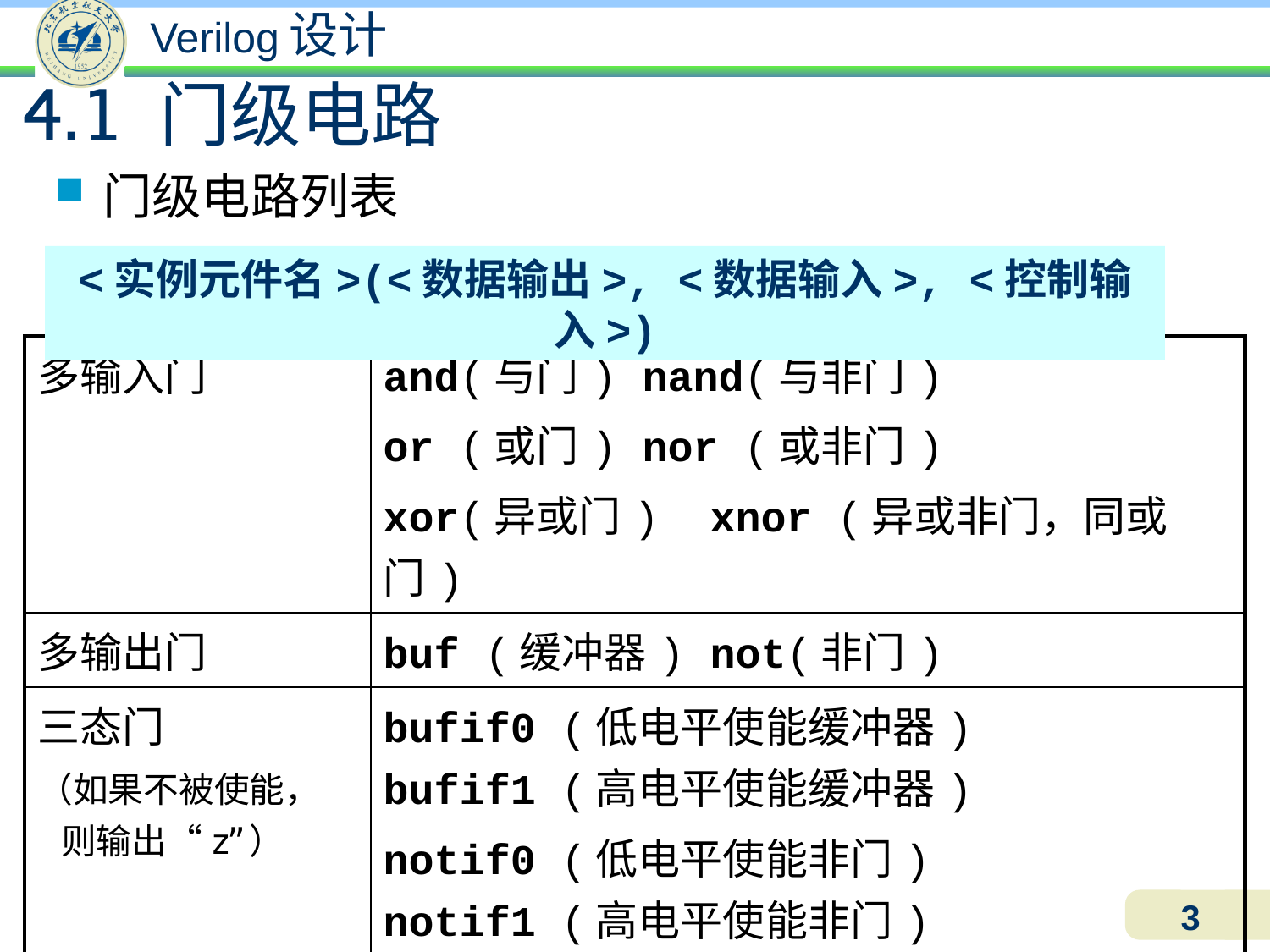

# 4.1 门级电路
门级电路列表

<实例元件名>(<数据输出>, <数据输入>, <控制输入>)
| 多输入门 | and(与门) nand(与非门) or (或门) nor (或非门) xor(异或门) xnor (异或非门，同或门) |
| --- | --- |
| 多输出门 | buf (缓冲器) not(非门) |
| 三态门 （如果不被使能， 则输出“z”） | bufif0 (低电平使能缓冲器) bufif1 (高电平使能缓冲器) notif0 (低电平使能非门) notif1 (高电平使能非门) |
| 上拉，下拉电阻 | pullup(上拉电阻) pulldown(下拉电阻) |
3